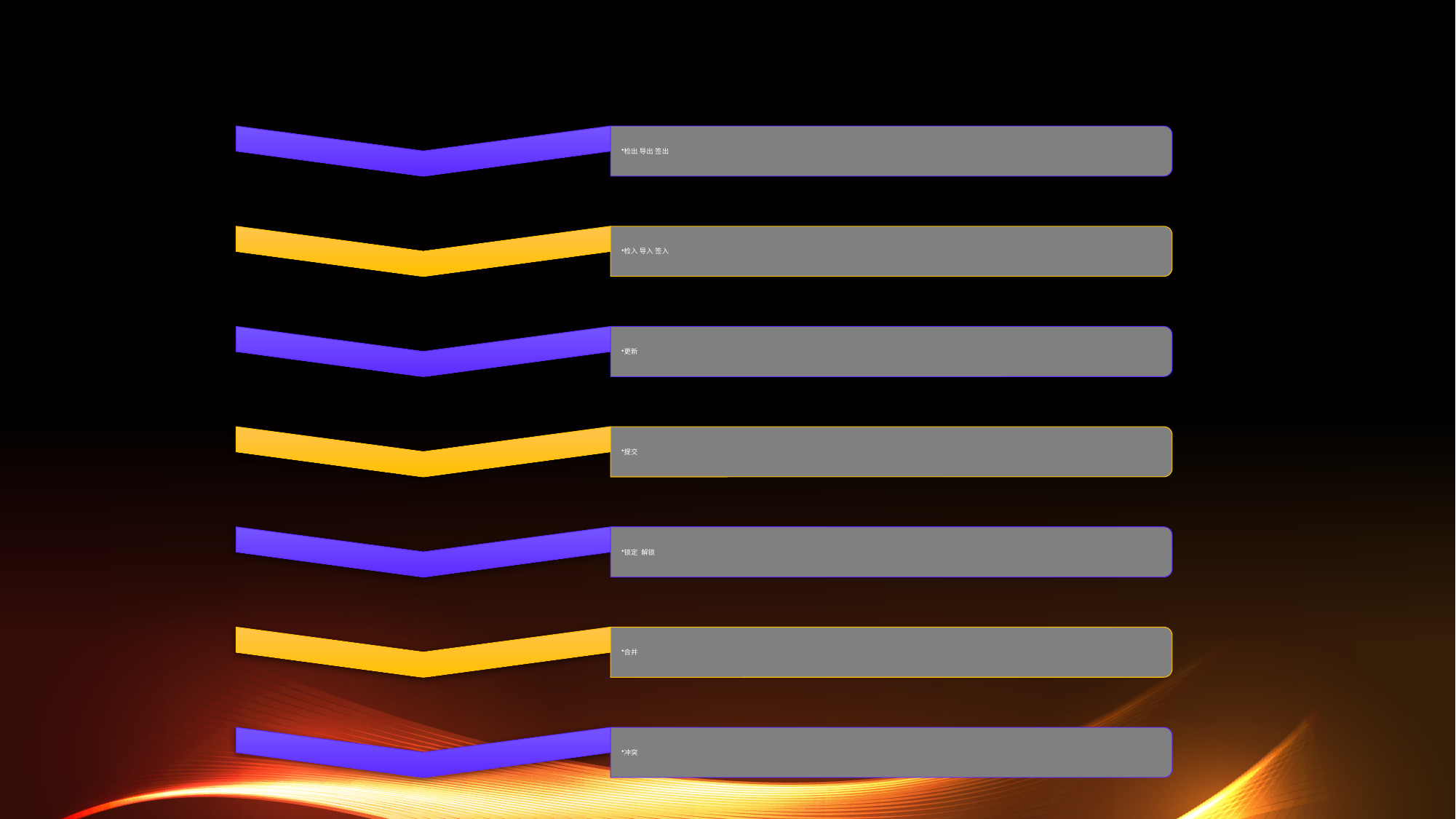

# 版本控制的基本概念
检出 导出 签出
合并
检入 导入 签入
更新
提交
锁定  解锁
冲突